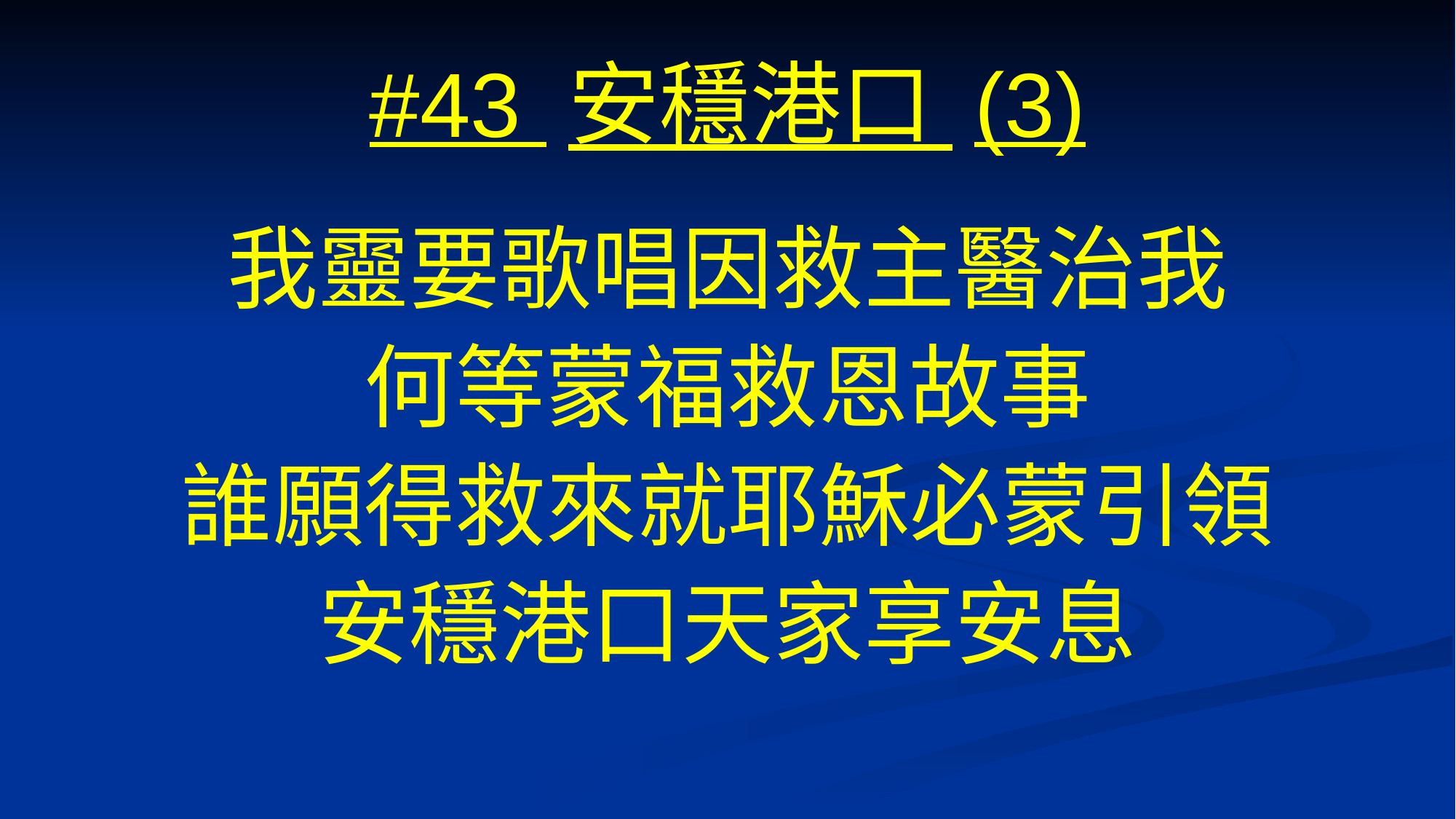

# #43 安穩港口 (3)
我靈要歌唱因救主醫治我
何等蒙福救恩故事
誰願得救來就耶穌必蒙引領
安穩港口天家享安息